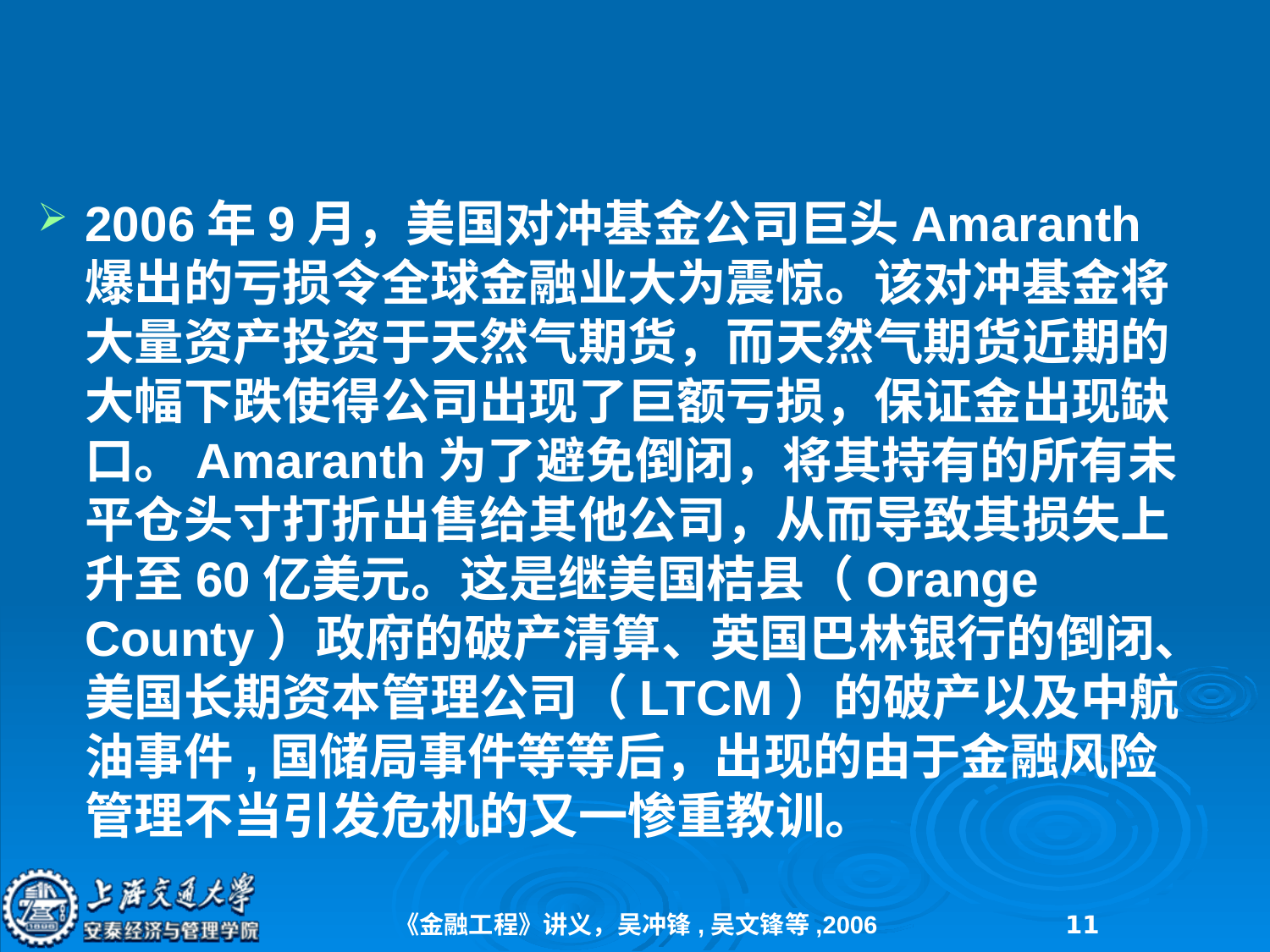

#
2006年9月，美国对冲基金公司巨头Amaranth爆出的亏损令全球金融业大为震惊。该对冲基金将大量资产投资于天然气期货，而天然气期货近期的大幅下跌使得公司出现了巨额亏损，保证金出现缺口。Amaranth为了避免倒闭，将其持有的所有未平仓头寸打折出售给其他公司，从而导致其损失上升至60亿美元。这是继美国桔县（Orange County）政府的破产清算、英国巴林银行的倒闭、美国长期资本管理公司（LTCM）的破产以及中航油事件,国储局事件等等后，出现的由于金融风险管理不当引发危机的又一惨重教训。